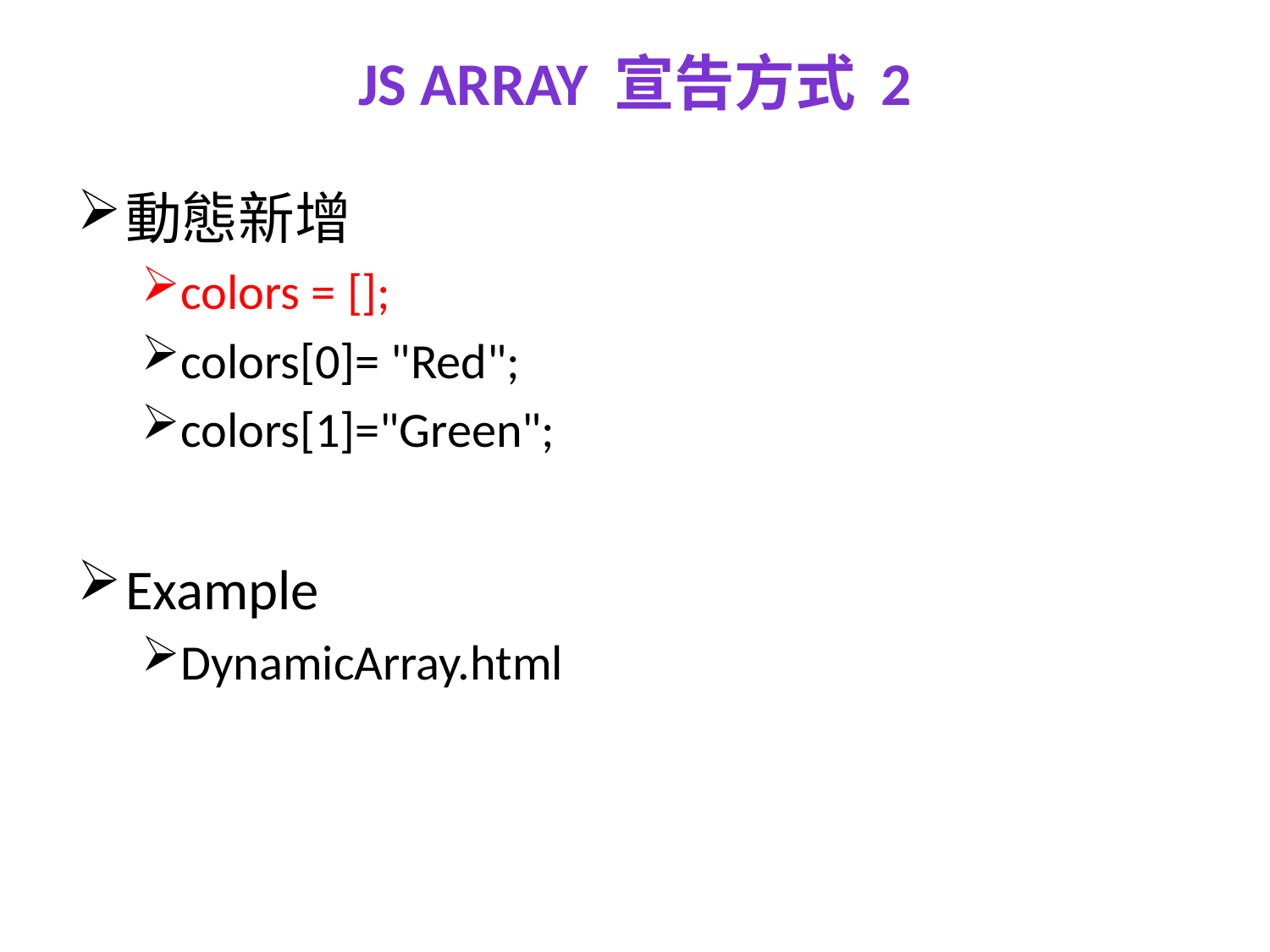

# JS Array 宣告方式 2
動態新增
colors = [];
colors[0]= "Red";
colors[1]="Green";

Example
DynamicArray.html